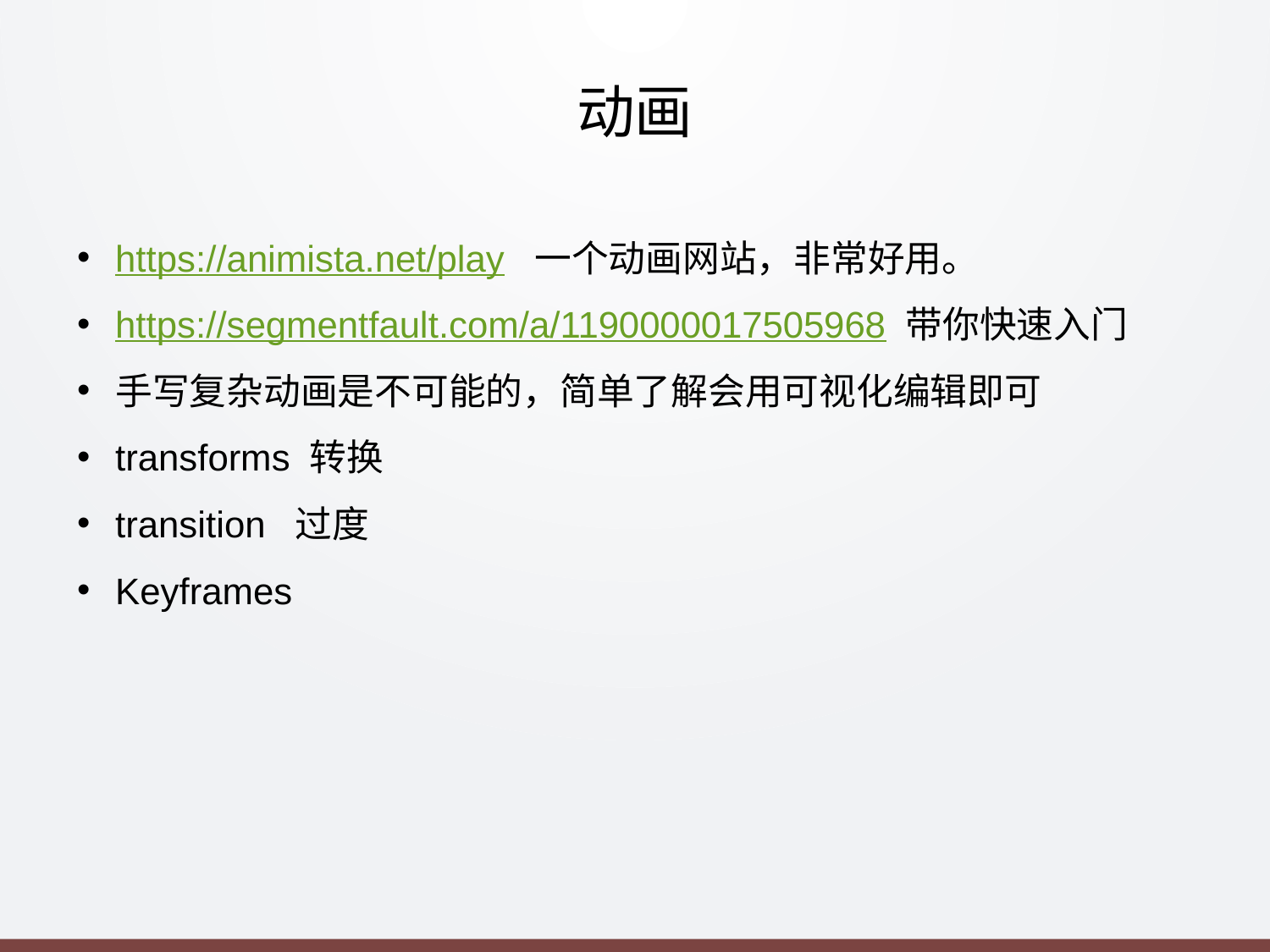

# 动画
https://animista.net/play  一个动画网站，非常好用。
https://segmentfault.com/a/1190000017505968 带你快速入门
手写复杂动画是不可能的，简单了解会用可视化编辑即可
transforms 转换
transition  过度
Keyframes